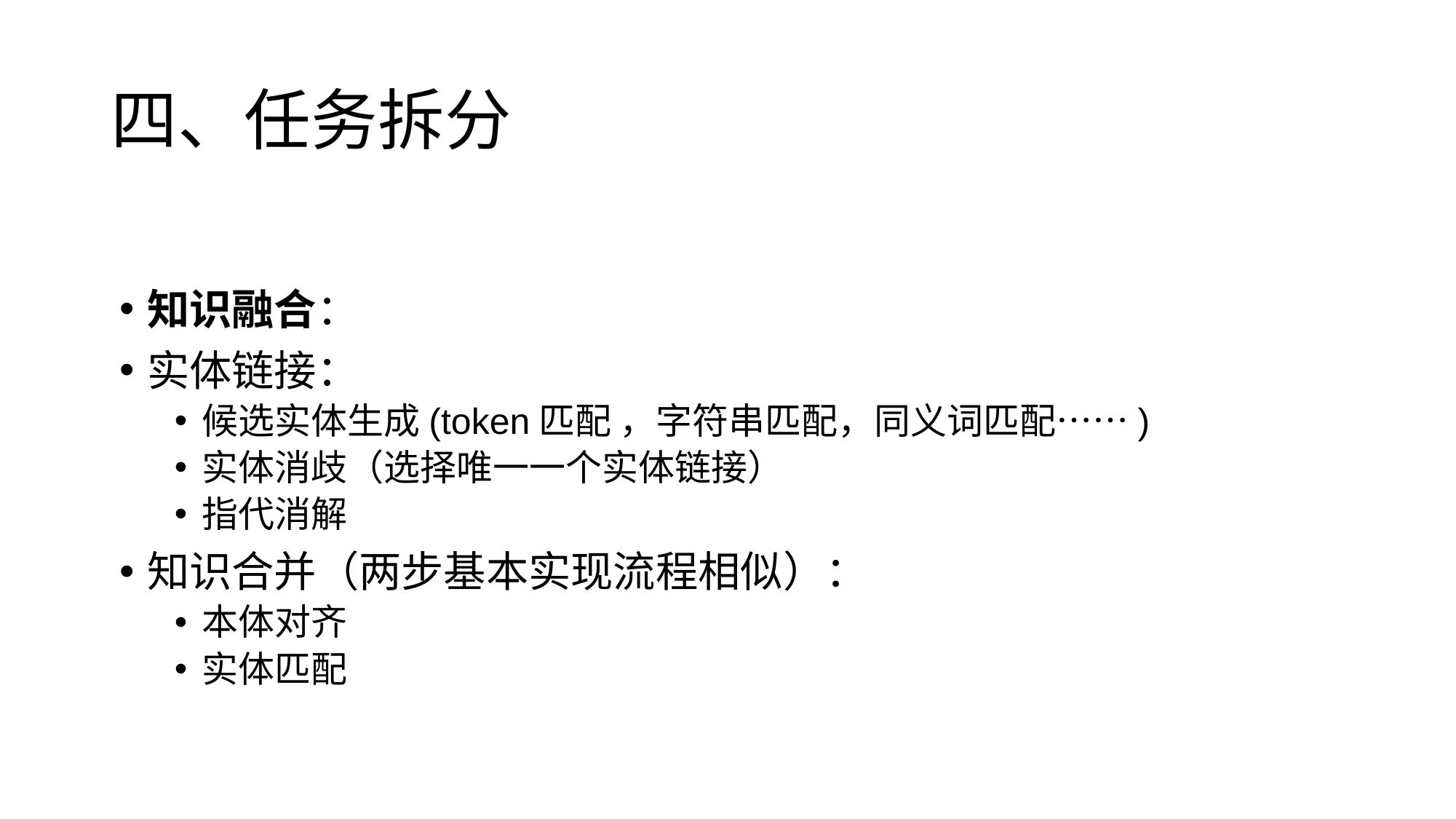

# 四、任务拆分
知识融合：
实体链接：
候选实体生成(token匹配 ，字符串匹配，同义词匹配……)
实体消歧（选择唯一一个实体链接）
指代消解
知识合并（两步基本实现流程相似）：
本体对齐
实体匹配